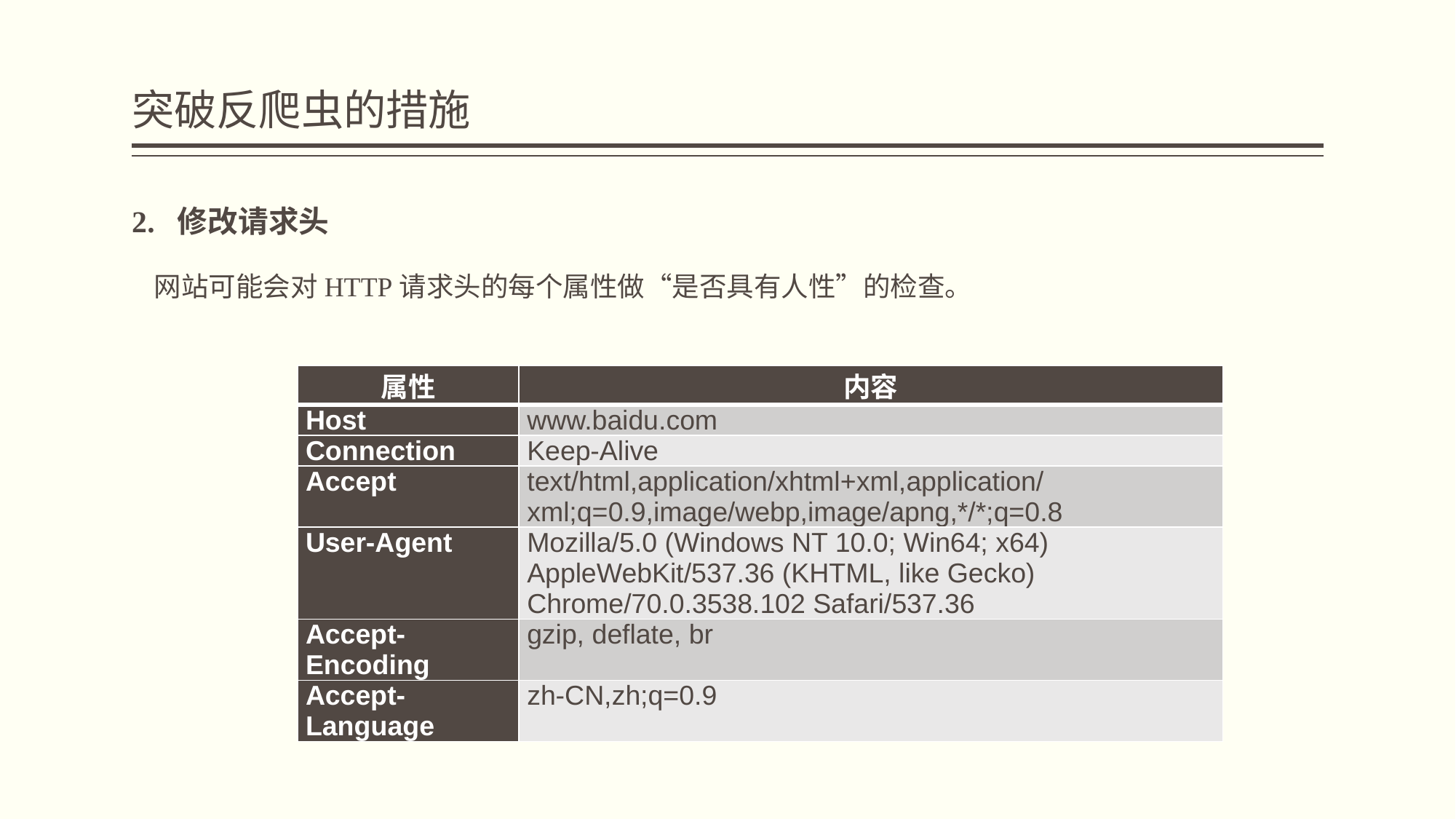

# 突破反爬虫的措施
2.  修改请求头

网站可能会对HTTP请求头的每个属性做“是否具有人性”的检查。
| 属性 | 内容 |
| --- | --- |
| Host | www.baidu.com |
| Connection | Keep-Alive |
| Accept | text/html,application/xhtml+xml,application/xml;q=0.9,image/webp,image/apng,\*/\*;q=0.8 |
| User-Agent | Mozilla/5.0 (Windows NT 10.0; Win64; x64) AppleWebKit/537.36 (KHTML, like Gecko) Chrome/70.0.3538.102 Safari/537.36 |
| Accept-Encoding | gzip, deflate, br |
| Accept-Language | zh-CN,zh;q=0.9 |